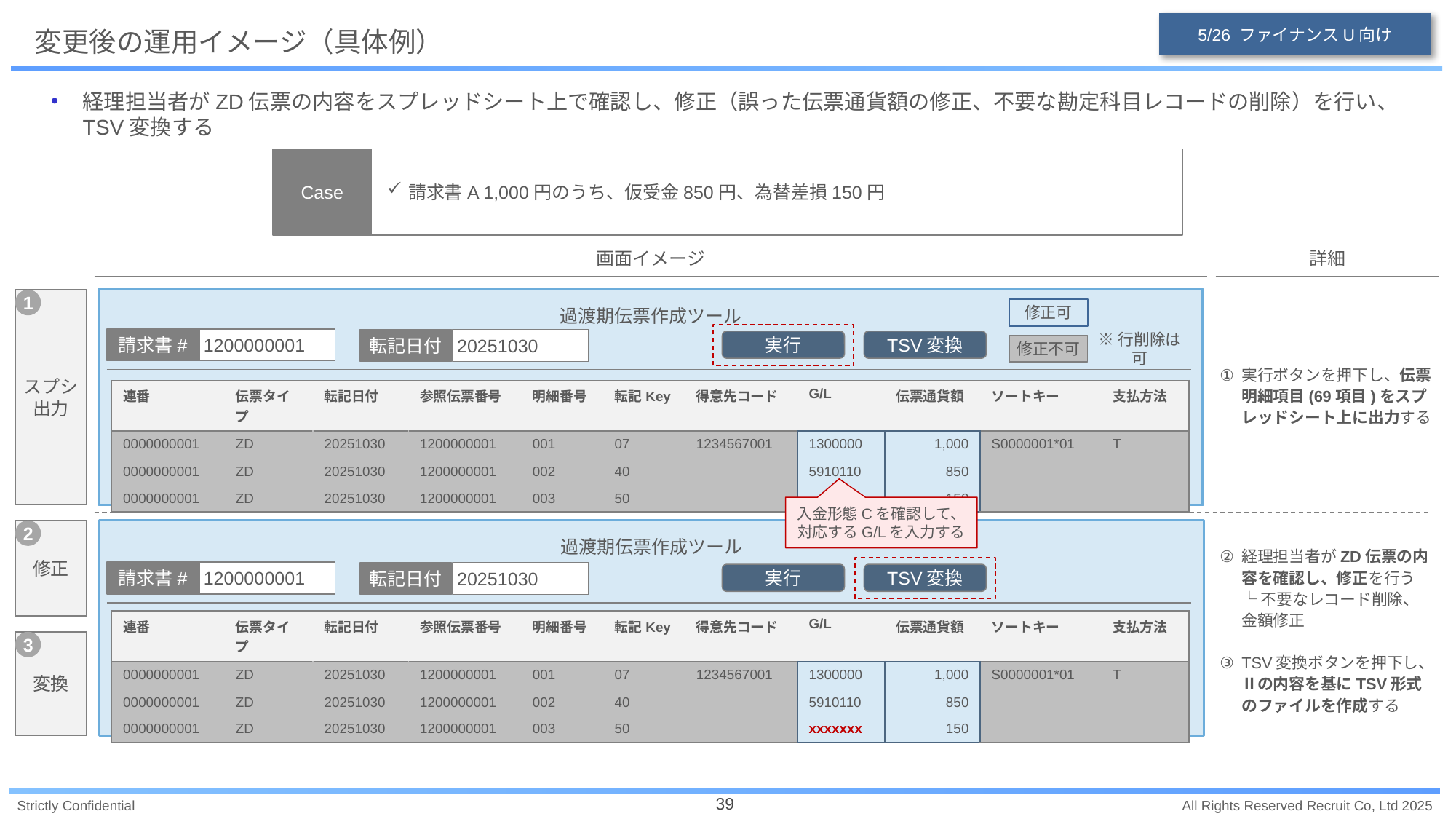

5/26 ファイナンスU向け
# 変更後の運用イメージ（具体例）
経理担当者がZD伝票の内容をスプレッドシート上で確認し、修正（誤った伝票通貨額の修正、不要な勘定科目レコードの削除）を行い、TSV変換する
Case
請求書A 1,000円のうち、仮受金850円、為替差損150円
画面イメージ
詳細
スプシ
出力
過渡期伝票作成ツール
1
実行ボタンを押下し、伝票明細項目(69項目)をスプレッドシート上に出力する
修正可

請求書#
1200000001
転記日付
20251030
実行
TSV変換
修正不可
※行削除は可
| 連番 | 伝票タイプ | 転記日付 | 参照伝票番号 | 明細番号 | 転記Key | 得意先コード | G/L | 伝票通貨額 | ソートキー | 支払方法 |
| --- | --- | --- | --- | --- | --- | --- | --- | --- | --- | --- |
| 0000000001 | ZD | 20251030 | 1200000001 | 001 | 07 | 1234567001 | 1300000 | 1,000 | S0000001\*01 | T |
| 0000000001 | ZD | 20251030 | 1200000001 | 002 | 40 |  | 5910110 | 850 |  |  |
| 0000000001 | ZD | 20251030 | 1200000001 | 003 | 50 |  |  | 150 |  |  |
入金形態Cを確認して、
対応するG/Lを入力する
2
修正
過渡期伝票作成ツール
経理担当者がZD伝票の内容を確認し、修正を行う
└ 不要なレコード削除、金額修正
TSV変換ボタンを押下し、Ⅱの内容を基にTSV形式のファイルを作成する

請求書#
1200000001
転記日付
20251030
実行
TSV変換
| 連番 | 伝票タイプ | 転記日付 | 参照伝票番号 | 明細番号 | 転記Key | 得意先コード | G/L | 伝票通貨額 | ソートキー | 支払方法 |
| --- | --- | --- | --- | --- | --- | --- | --- | --- | --- | --- |
| 0000000001 | ZD | 20251030 | 1200000001 | 001 | 07 | 1234567001 | 1300000 | 1,000 | S0000001\*01 | T |
| 0000000001 | ZD | 20251030 | 1200000001 | 002 | 40 |  | 5910110 | 850 |  |  |
| 0000000001 | ZD | 20251030 | 1200000001 | 003 | 50 |  | xxxxxxx | 150 |  |  |
変換
3
39